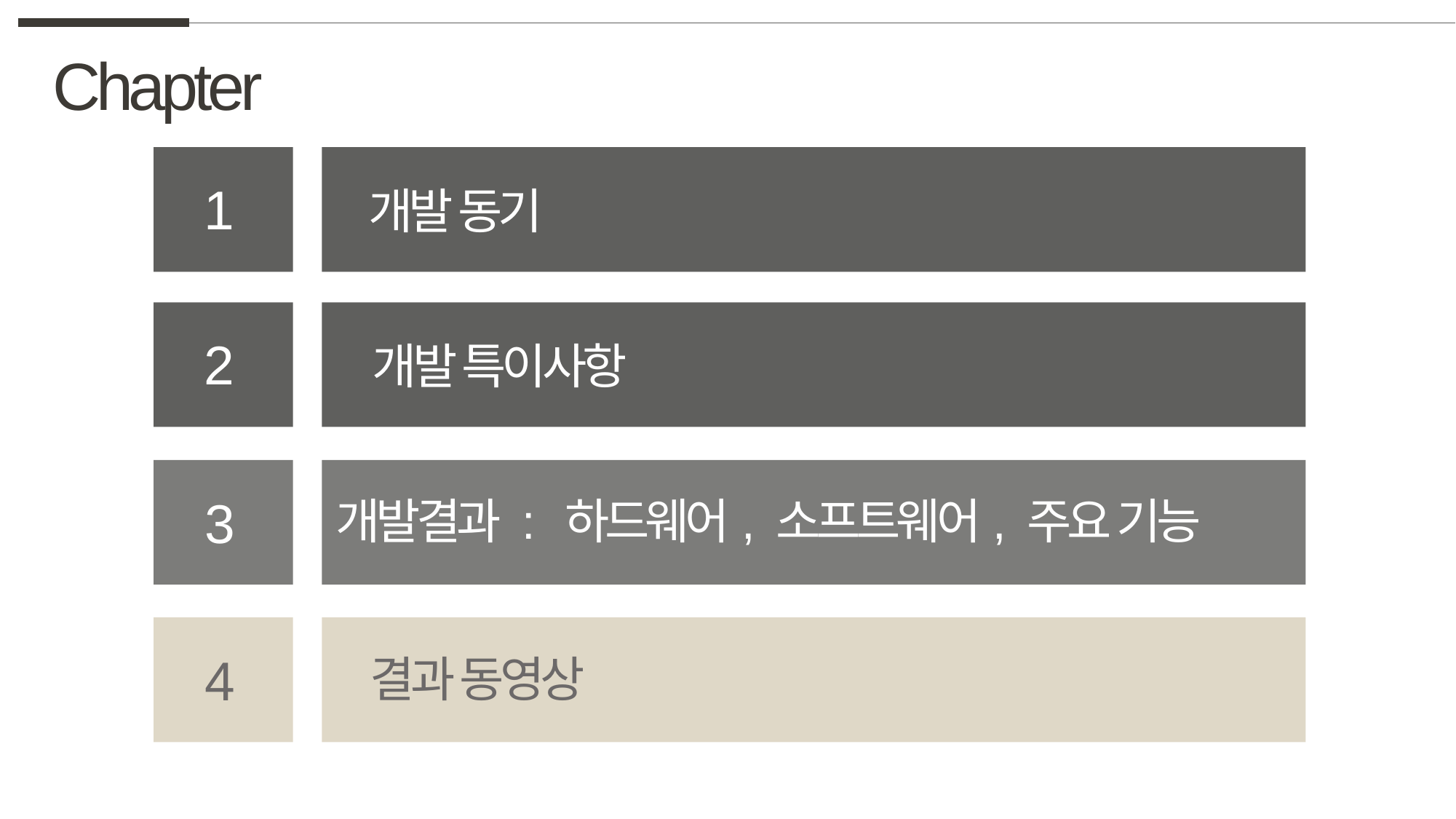

Chapter

1
개발 동기

2
개발 특이사항

3
개발결과 :  하드웨어, 소프트웨어, 주요 기능

4
결과 동영상